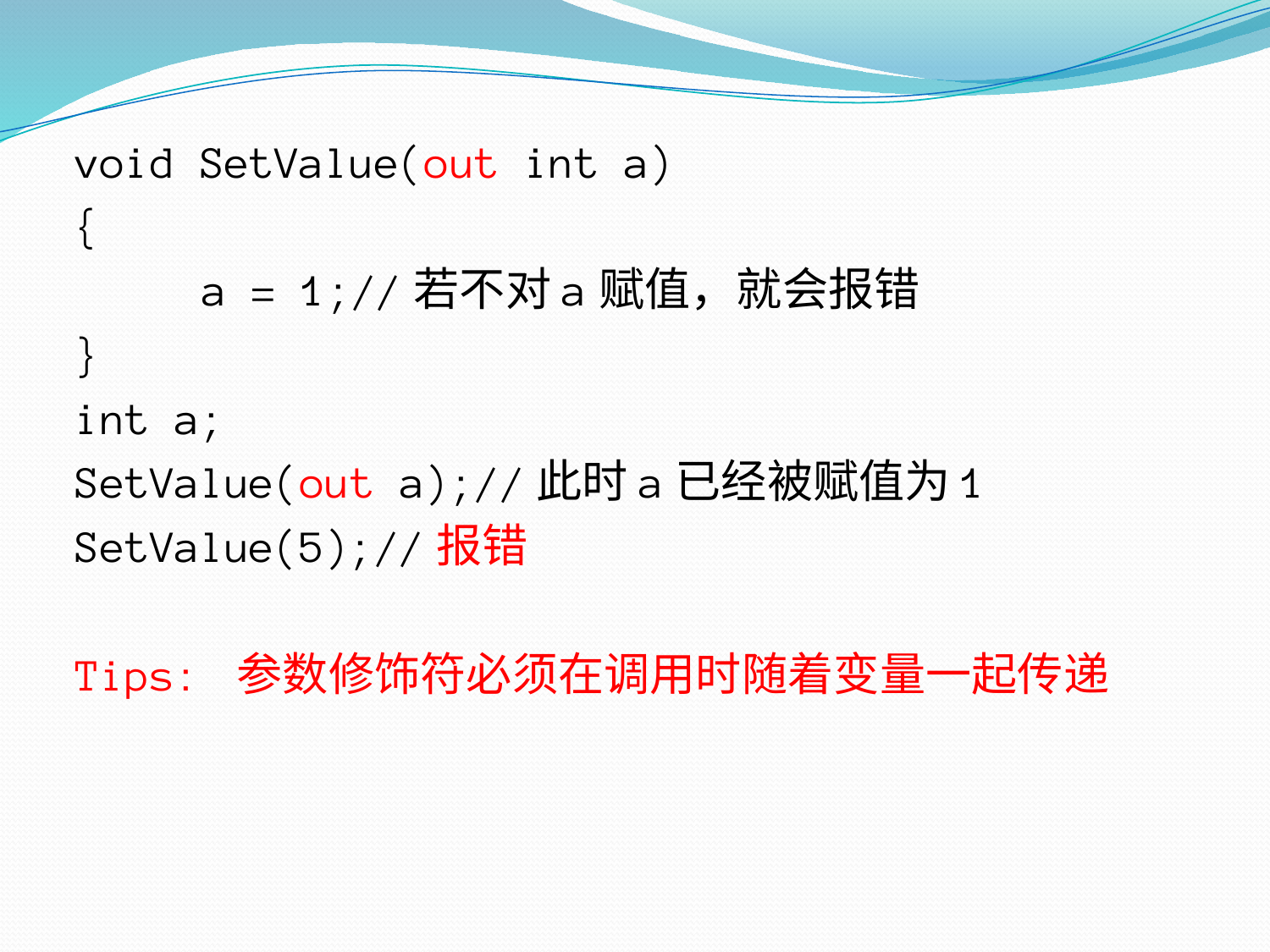

void SetValue(out int a)
{
	a = 1;//若不对a赋值，就会报错
}
int a;
SetValue(out a);//此时a已经被赋值为1
SetValue(5);//报错

Tips: 参数修饰符必须在调用时随着变量一起传递